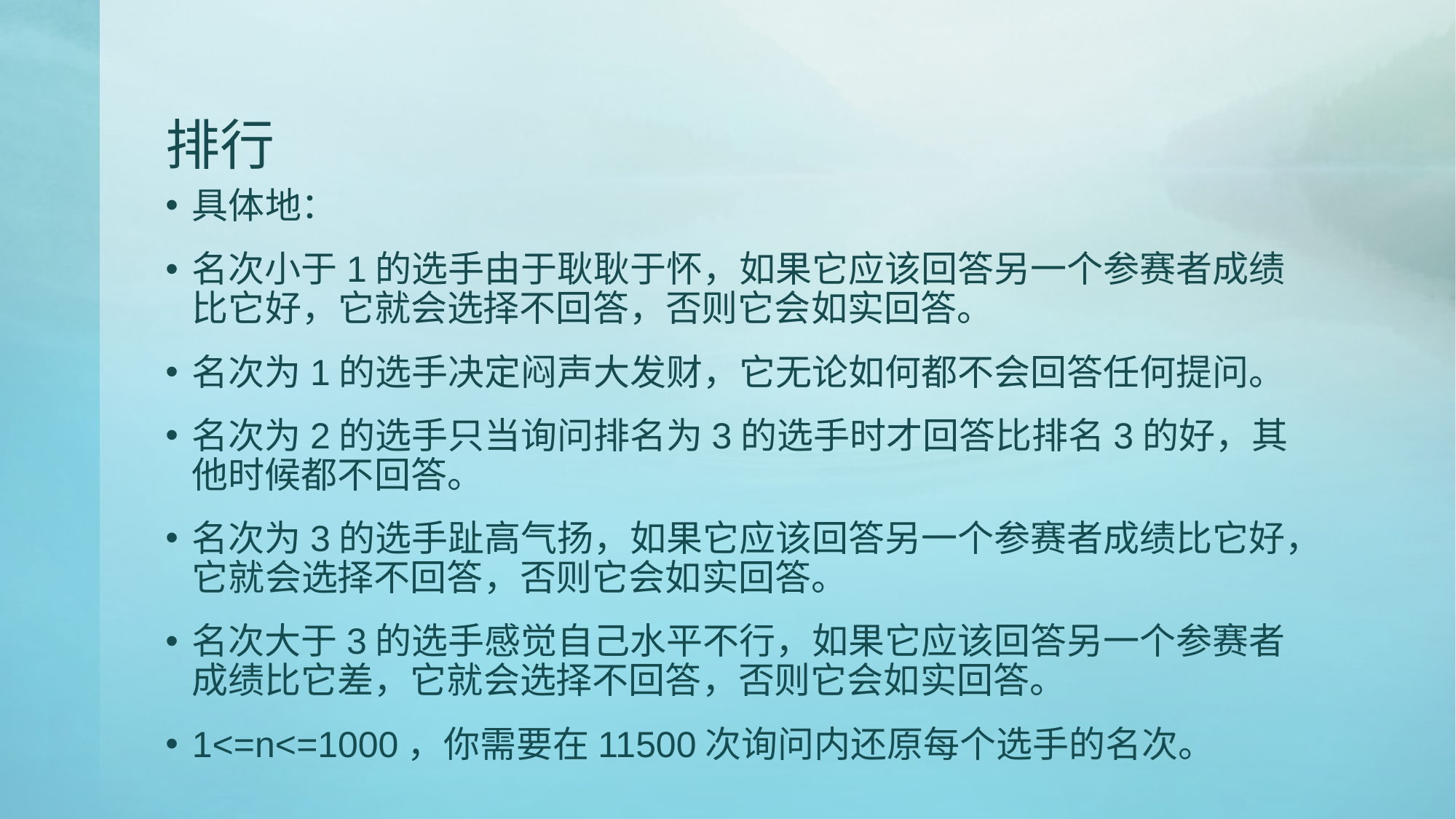

# 排行
具体地：
名次小于1的选手由于耿耿于怀，如果它应该回答另一个参赛者成绩比它好，它就会选择不回答，否则它会如实回答。
名次为1的选手决定闷声大发财，它无论如何都不会回答任何提问。
名次为2的选手只当询问排名为3的选手时才回答比排名3的好，其他时候都不回答。
名次为3的选手趾高气扬，如果它应该回答另一个参赛者成绩比它好，它就会选择不回答，否则它会如实回答。
名次大于3的选手感觉自己水平不行，如果它应该回答另一个参赛者成绩比它差，它就会选择不回答，否则它会如实回答。
1<=n<=1000，你需要在11500次询问内还原每个选手的名次。